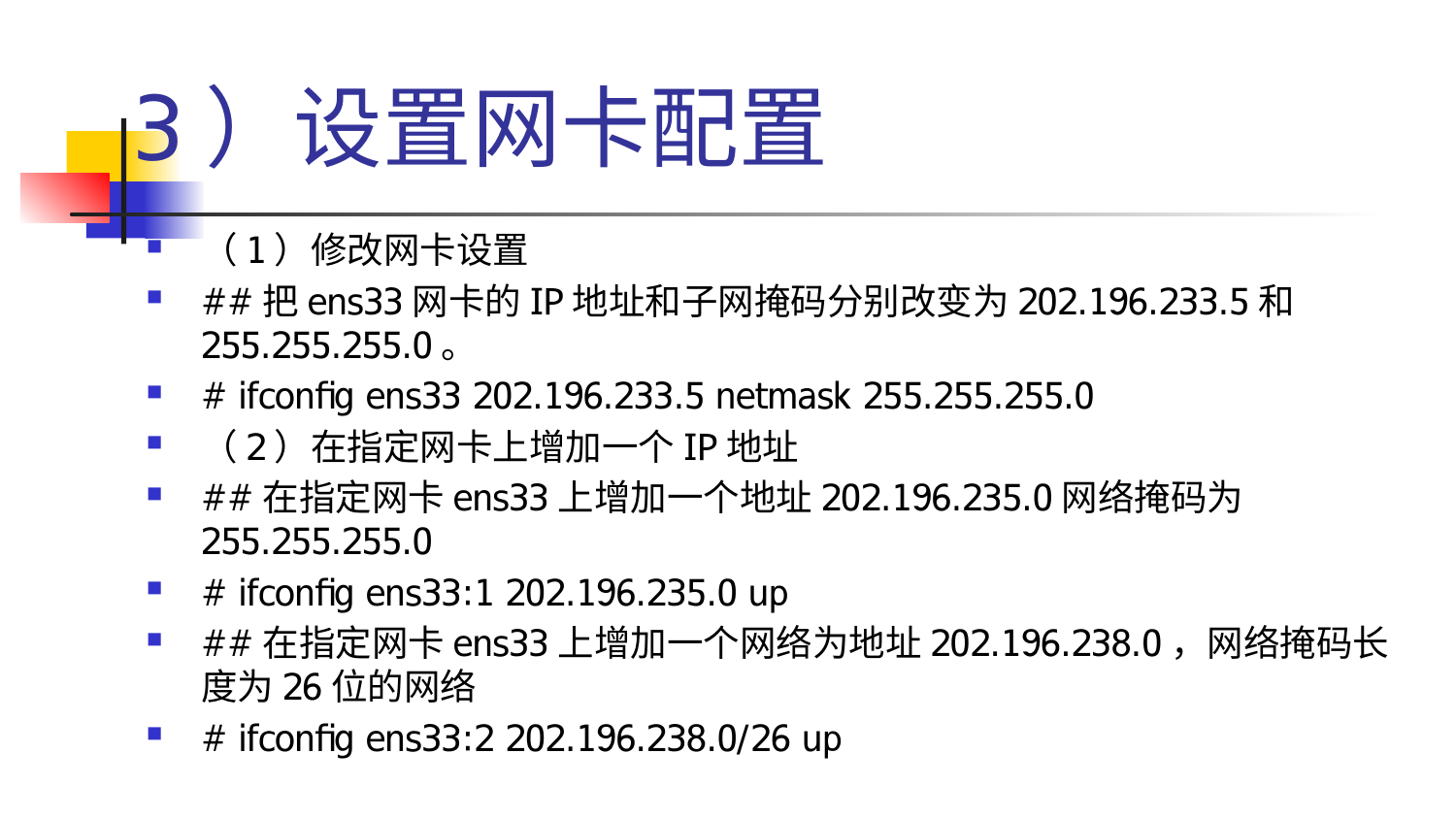

# 3）设置网卡配置
（1）修改网卡设置
##把ens33网卡的IP地址和子网掩码分别改变为202.196.233.5和255.255.255.0。
# ifconfig ens33 202.196.233.5 netmask 255.255.255.0
（2）在指定网卡上增加一个IP地址
##在指定网卡ens33上增加一个地址202.196.235.0网络掩码为255.255.255.0
# ifconfig ens33:1 202.196.235.0 up
##在指定网卡ens33上增加一个网络为地址202.196.238.0，网络掩码长度为26位的网络
# ifconfig ens33:2 202.196.238.0/26 up